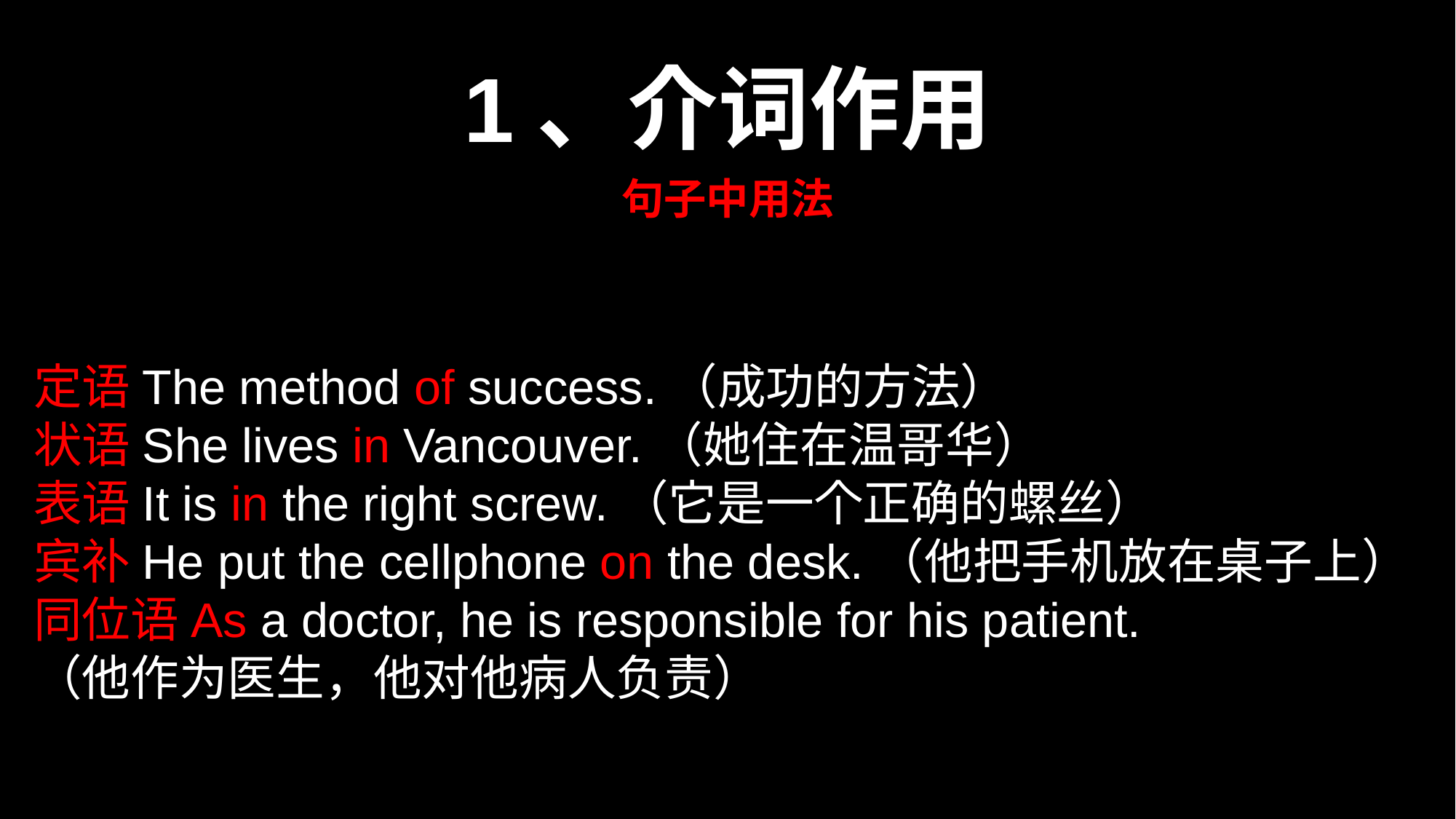

1、介词作用
句子中用法
定语The method of success.（成功的方法）
状语She lives in Vancouver.（她住在温哥华）
表语It is in the right screw.（它是一个正确的螺丝）
宾补He put the cellphone on the desk.（他把手机放在桌子上）
同位语As a doctor, he is responsible for his patient.
（他作为医生，他对他病人负责）